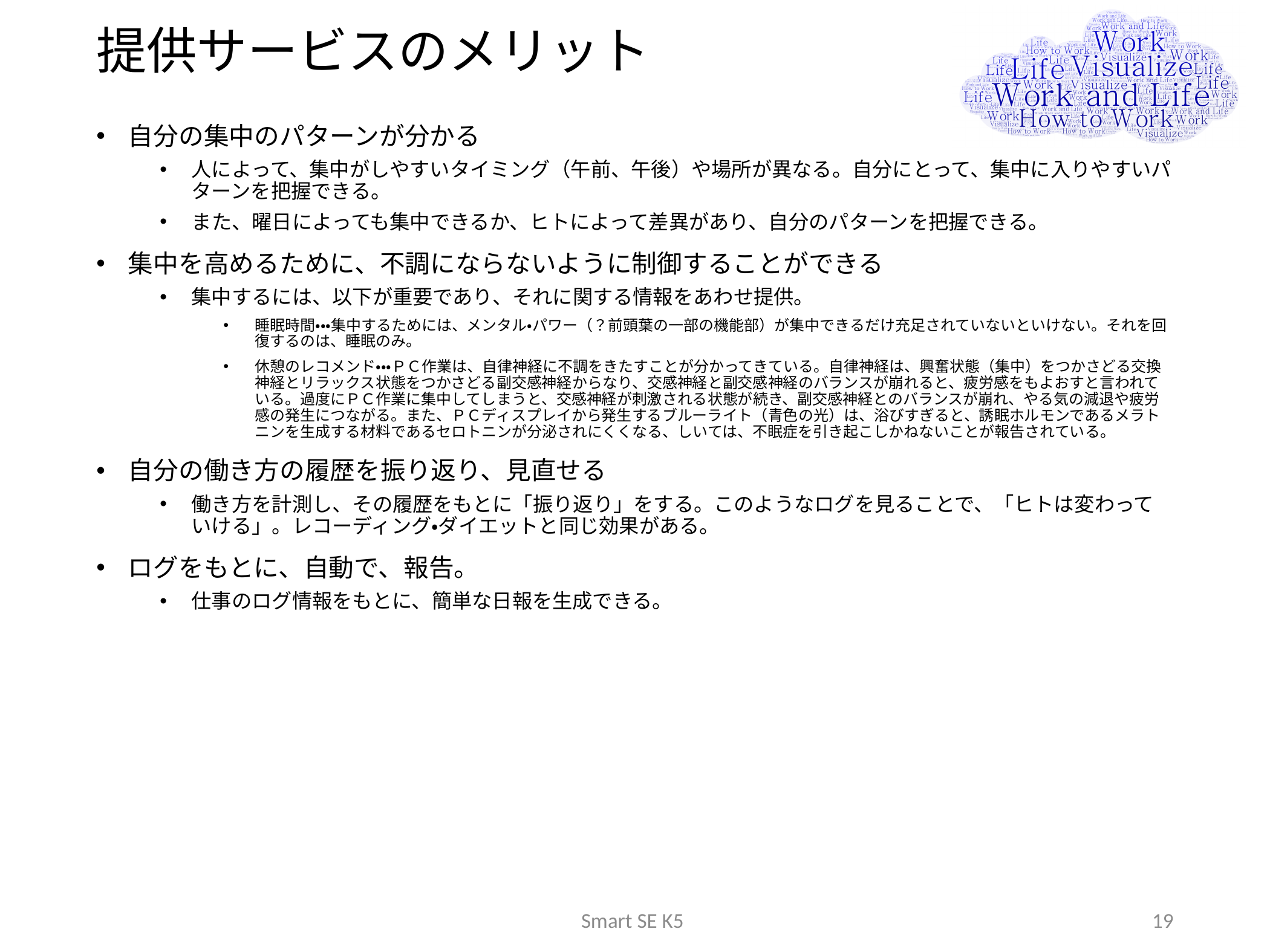

# 提供サービスのメリット
自分の集中のパターンが分かる
人によって、集中がしやすいタイミング（午前、午後）や場所が異なる。自分にとって、集中に入りやすいパターンを把握できる。
また、曜日によっても集中できるか、ヒトによって差異があり、自分のパターンを把握できる。
集中を高めるために、不調にならないように制御することができる
集中するには、以下が重要であり、それに関する情報をあわせ提供。
睡眠時間・・・集中するためには、メンタル・パワー（？前頭葉の一部の機能部）が集中できるだけ充足されていないといけない。それを回復するのは、睡眠のみ。
休憩のレコメンド・・・ＰＣ作業は、自律神経に不調をきたすことが分かってきている。自律神経は、興奮状態（集中）をつかさどる交換神経とリラックス状態をつかさどる副交感神経からなり、交感神経と副交感神経のバランスが崩れると、疲労感をもよおすと言われている。過度にＰＣ作業に集中してしまうと、交感神経が刺激される状態が続き、副交感神経とのバランスが崩れ、やる気の減退や疲労感の発生につながる。また、ＰＣディスプレイから発生するブルーライト（青色の光）は、浴びすぎると、誘眠ホルモンであるメラトニンを生成する材料であるセロトニンが分泌されにくくなる、しいては、不眠症を引き起こしかねないことが報告されている。
自分の働き方の履歴を振り返り、見直せる
働き方を計測し、その履歴をもとに「振り返り」をする。このようなログを見ることで、「ヒトは変わっていける」。レコーディング・ダイエットと同じ効果がある。
ログをもとに、自動で、報告。
仕事のログ情報をもとに、簡単な日報を生成できる。

Smart SE K5
19